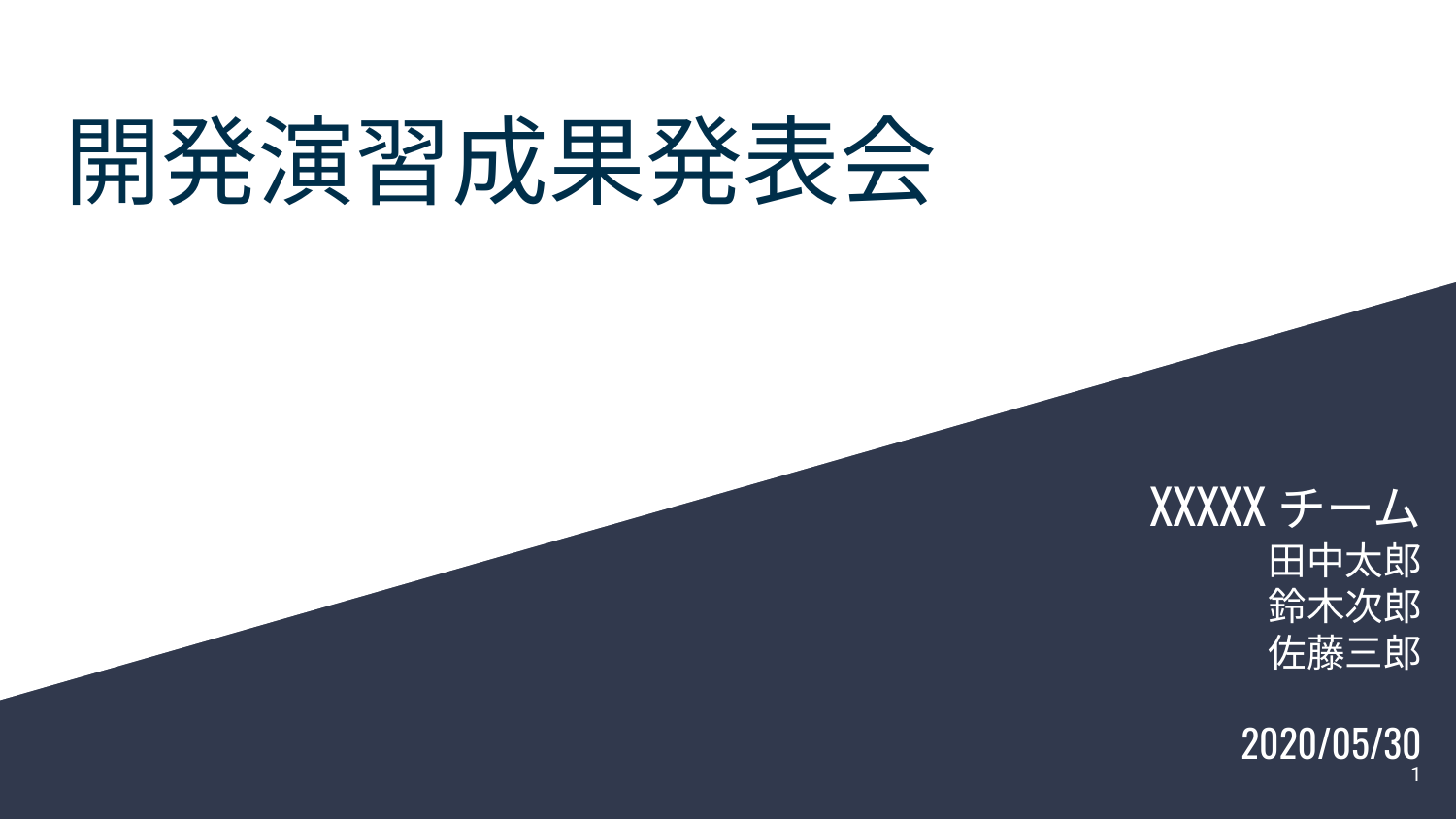

# 開発演習成果発表会
XXXXXチーム
田中太郎
鈴木次郎
佐藤三郎

2020/05/30
1